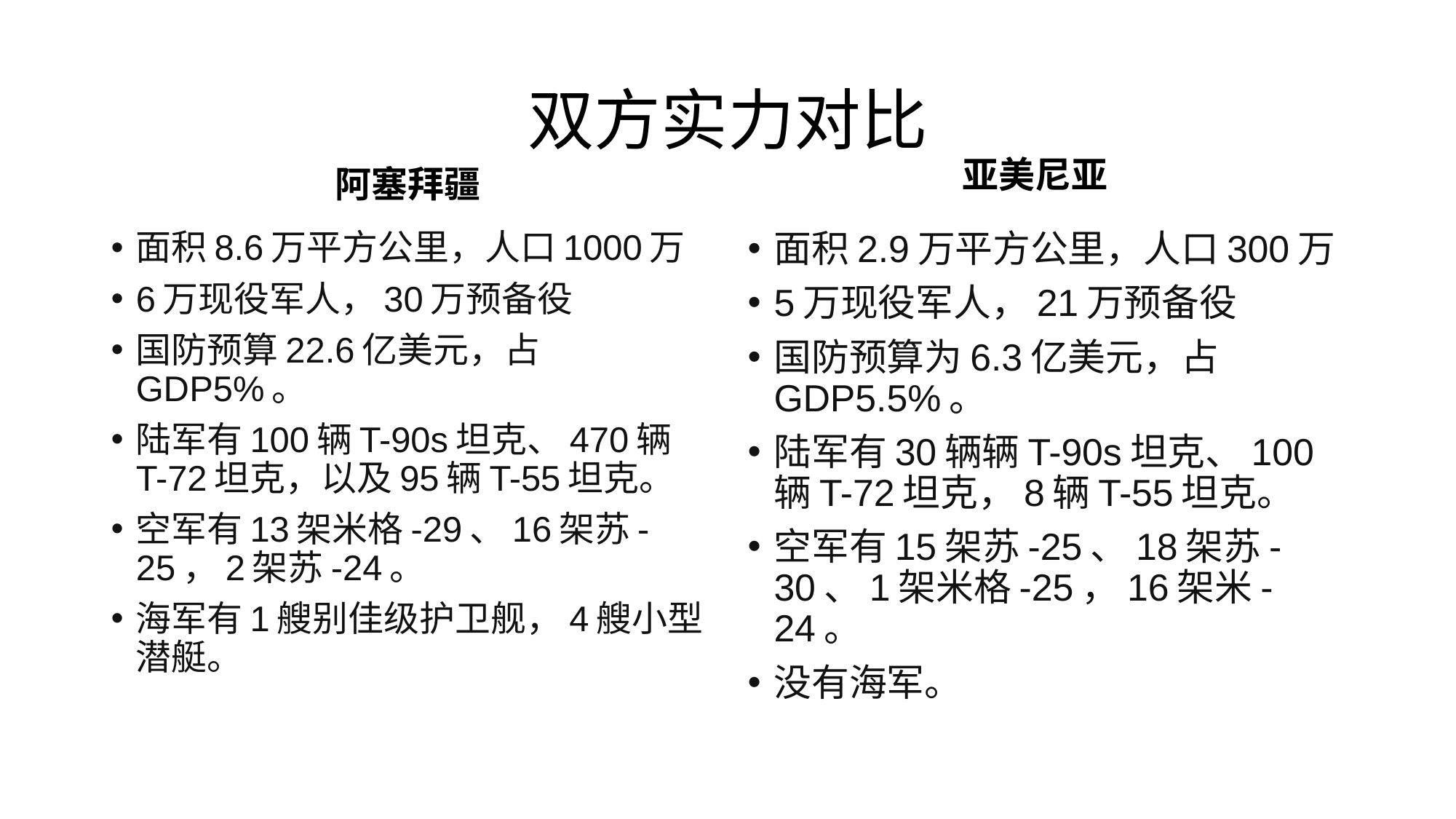

# 双方实力对比
亚美尼亚
阿塞拜疆
面积8.6万平方公里，人口1000万
6万现役军人，30万预备役
国防预算22.6亿美元，占GDP5%。
陆军有100辆T-90s坦克、470辆T-72坦克，以及95辆T-55坦克。
空军有13架米格-29、16架苏-25，2架苏-24。
海军有1艘别佳级护卫舰，4艘小型潜艇。

面积2.9万平方公里，人口300万
5万现役军人，21万预备役
国防预算为6.3亿美元，占GDP5.5%。
陆军有30辆辆T-90s坦克、100辆T-72坦克，8辆T-55坦克。
空军有15架苏-25、18架苏-30、1架米格-25，16架米-24。
没有海军。